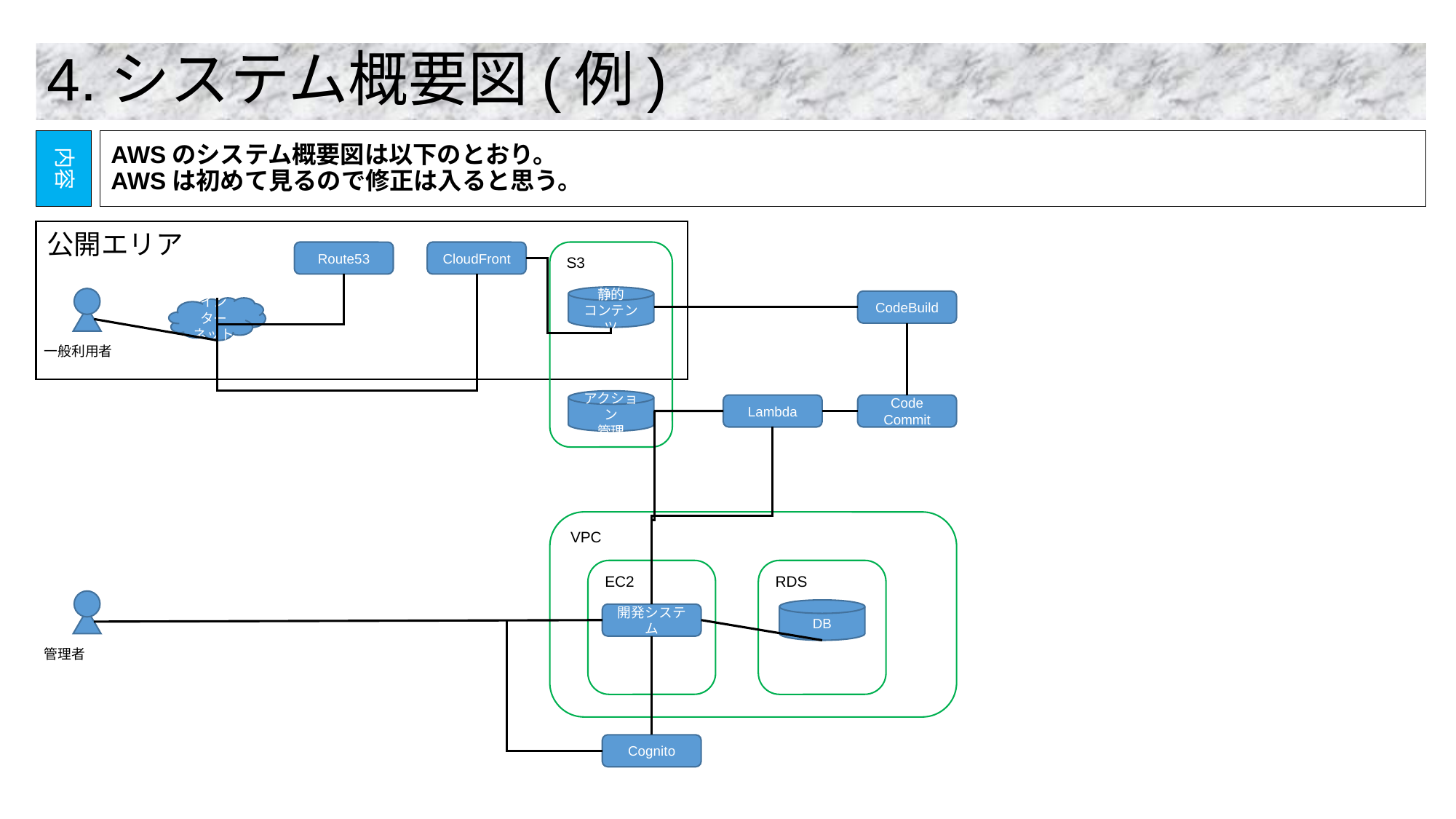

# 4.システム概要図(例)
内容
AWSのシステム概要図は以下のとおり。
AWSは初めて見るので修正は入ると思う。
公開エリア
Route53
CloudFront
S3
静的
コンテンツ

CodeBuild
インターネット

一般利用者
アクション
管理
Lambda
Code
Commit
VPC
EC2
RDS

DB
開発システム

管理者
Cognito